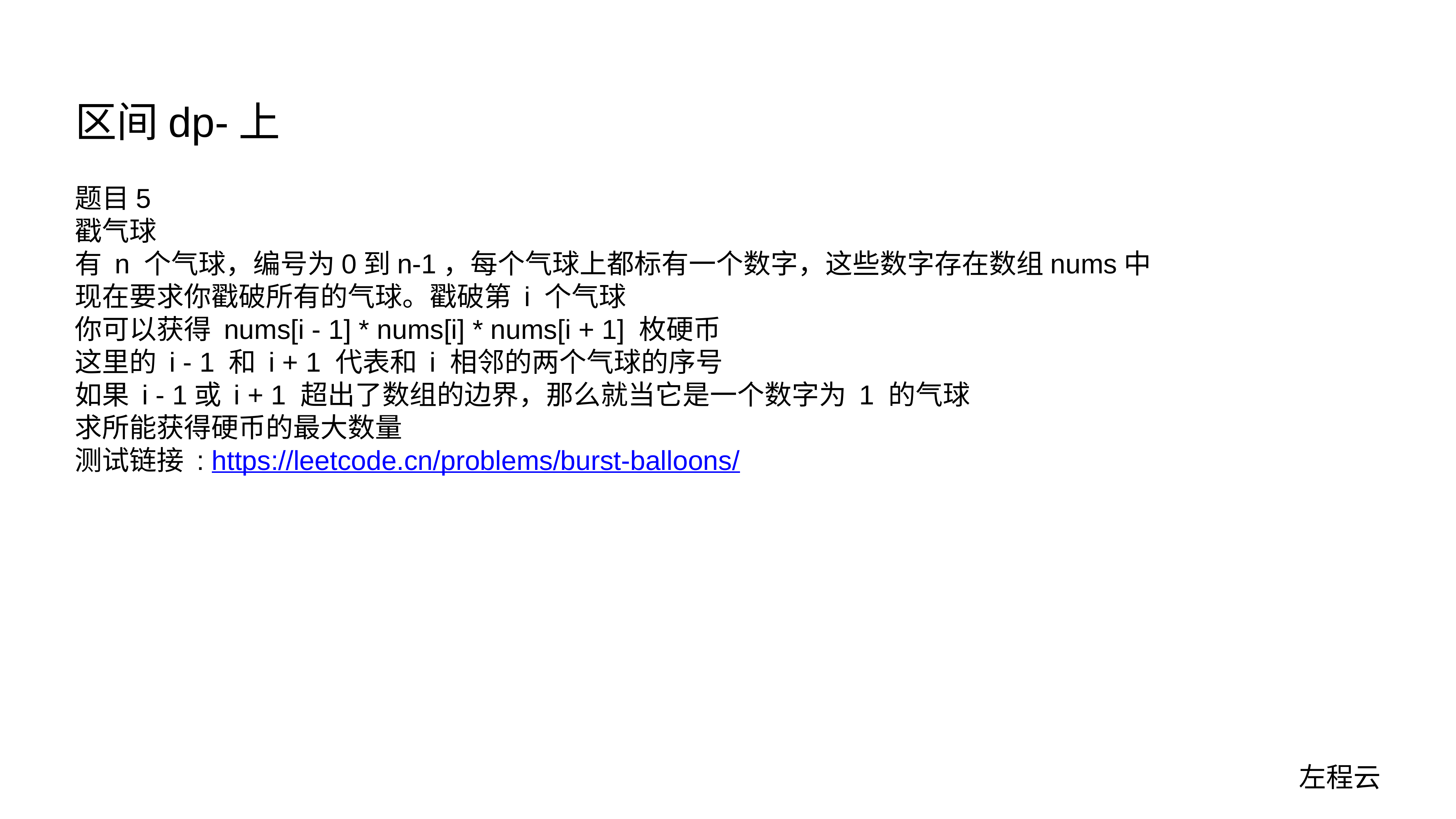

# 区间dp-上
题目5
戳气球
有 n 个气球，编号为0到n-1，每个气球上都标有一个数字，这些数字存在数组nums中
现在要求你戳破所有的气球。戳破第 i 个气球
你可以获得 nums[i - 1] * nums[i] * nums[i + 1] 枚硬币
这里的 i - 1 和 i + 1 代表和 i 相邻的两个气球的序号
如果 i - 1或 i + 1 超出了数组的边界，那么就当它是一个数字为 1 的气球
求所能获得硬币的最大数量
测试链接 : https://leetcode.cn/problems/burst-balloons/
左程云